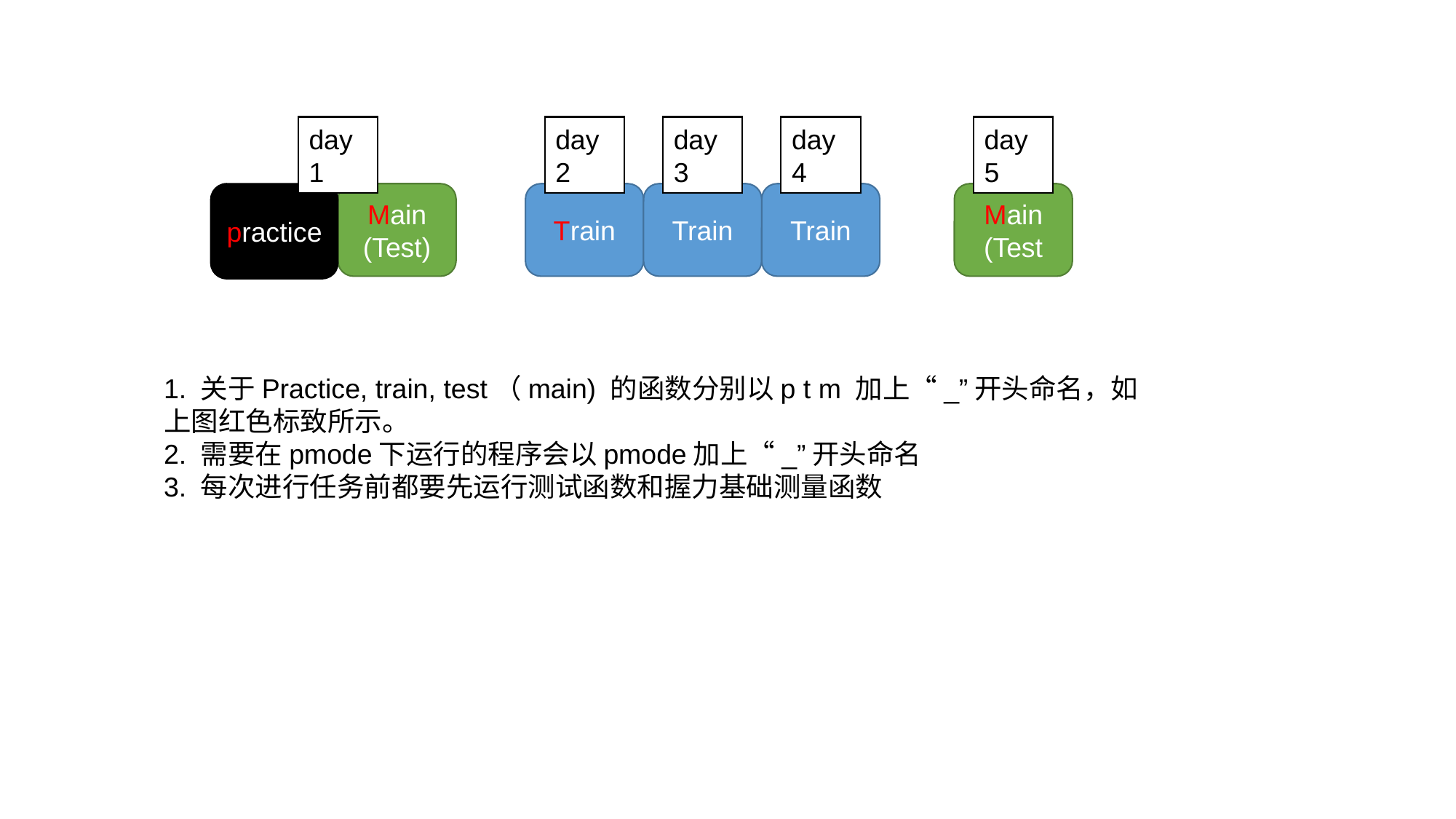

day1
day2
day3
day4
day5
practice
Main
(Test)
Train
Train
Train
Main
(Test
1. 关于Practice, train, test（main) 的函数分别以p t m 加上“_”开头命名，如上图红色标致所示。
2. 需要在pmode下运行的程序会以pmode加上“_”开头命名
3. 每次进行任务前都要先运行测试函数和握力基础测量函数